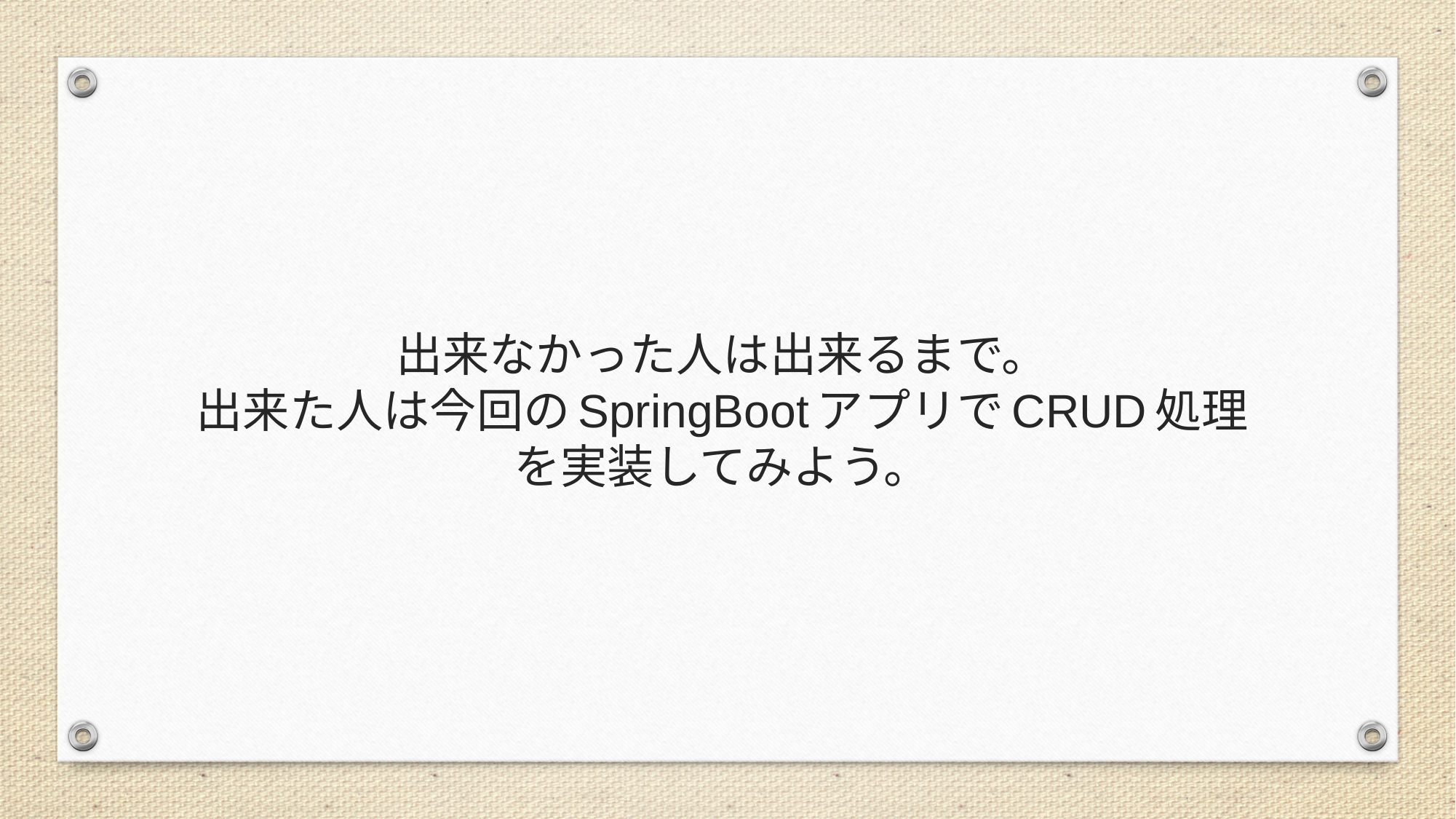

出来なかった人は出来るまで。
出来た人は今回のSpringBootアプリでCRUD処理を実装してみよう。